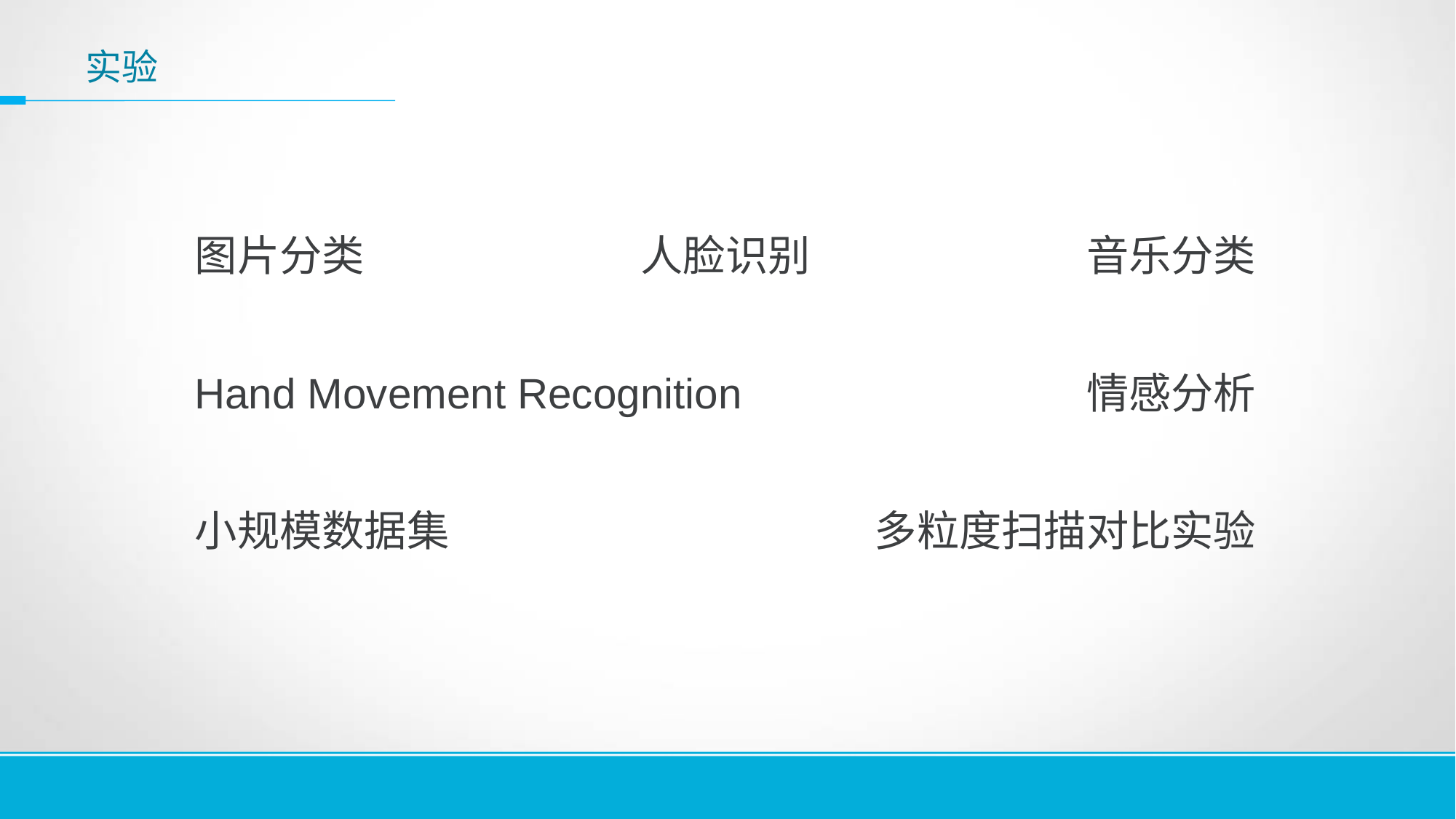

# 实验
图片分类
人脸识别
音乐分类
Hand Movement Recognition
情感分析
小规模数据集
多粒度扫描对比实验